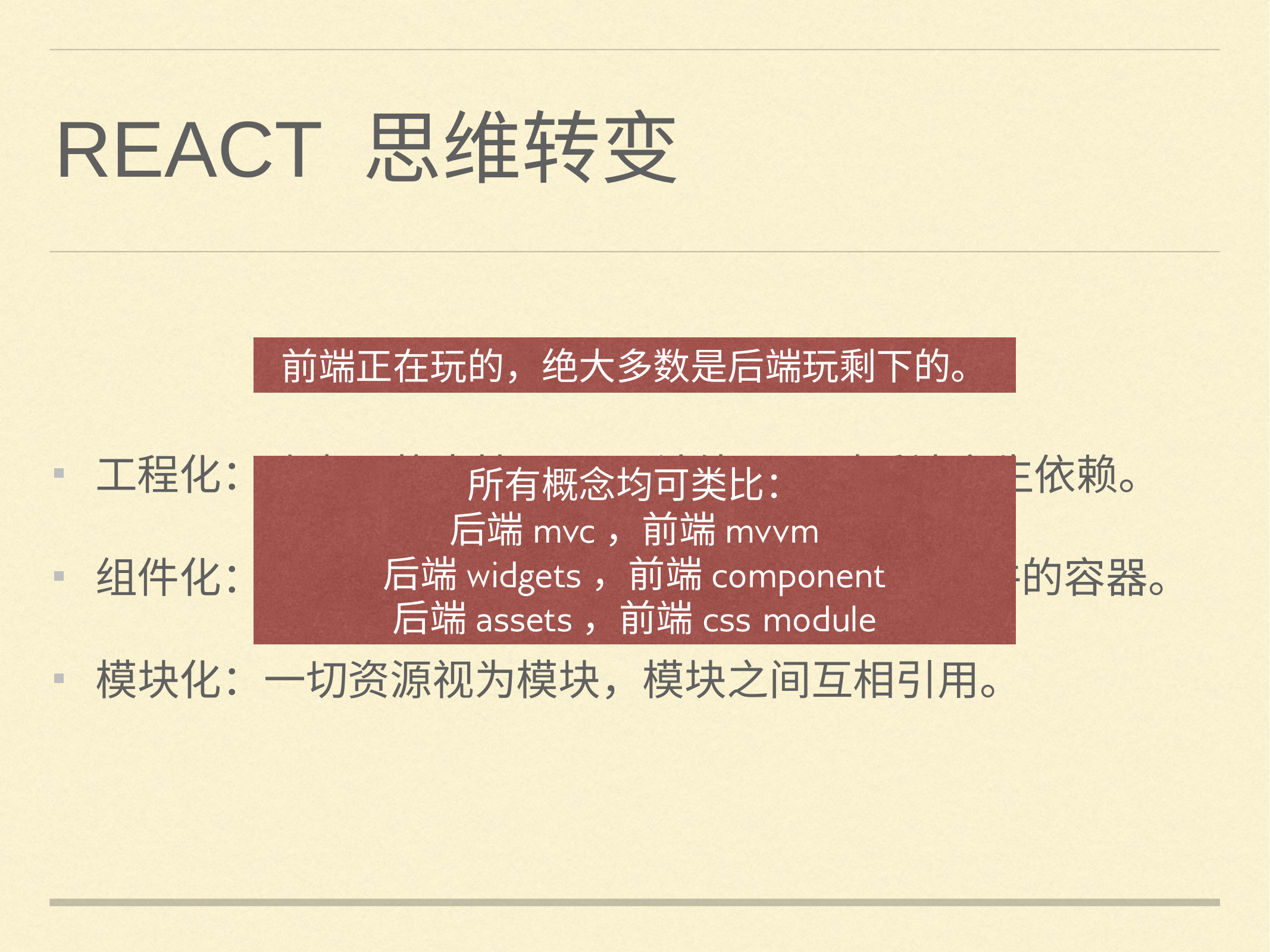

# REACT 思维转变
工程化：路由，状态管理，UI渲染，不对后端产生依赖。
组件化：大组件是小组件拼接而成，页面只是组件的容器。
模块化：一切资源视为模块，模块之间互相引用。
前端正在玩的，绝大多数是后端玩剩下的。
所有概念均可类比：
后端mvc，前端mvvm
后端widgets，前端component
后端assets，前端css module